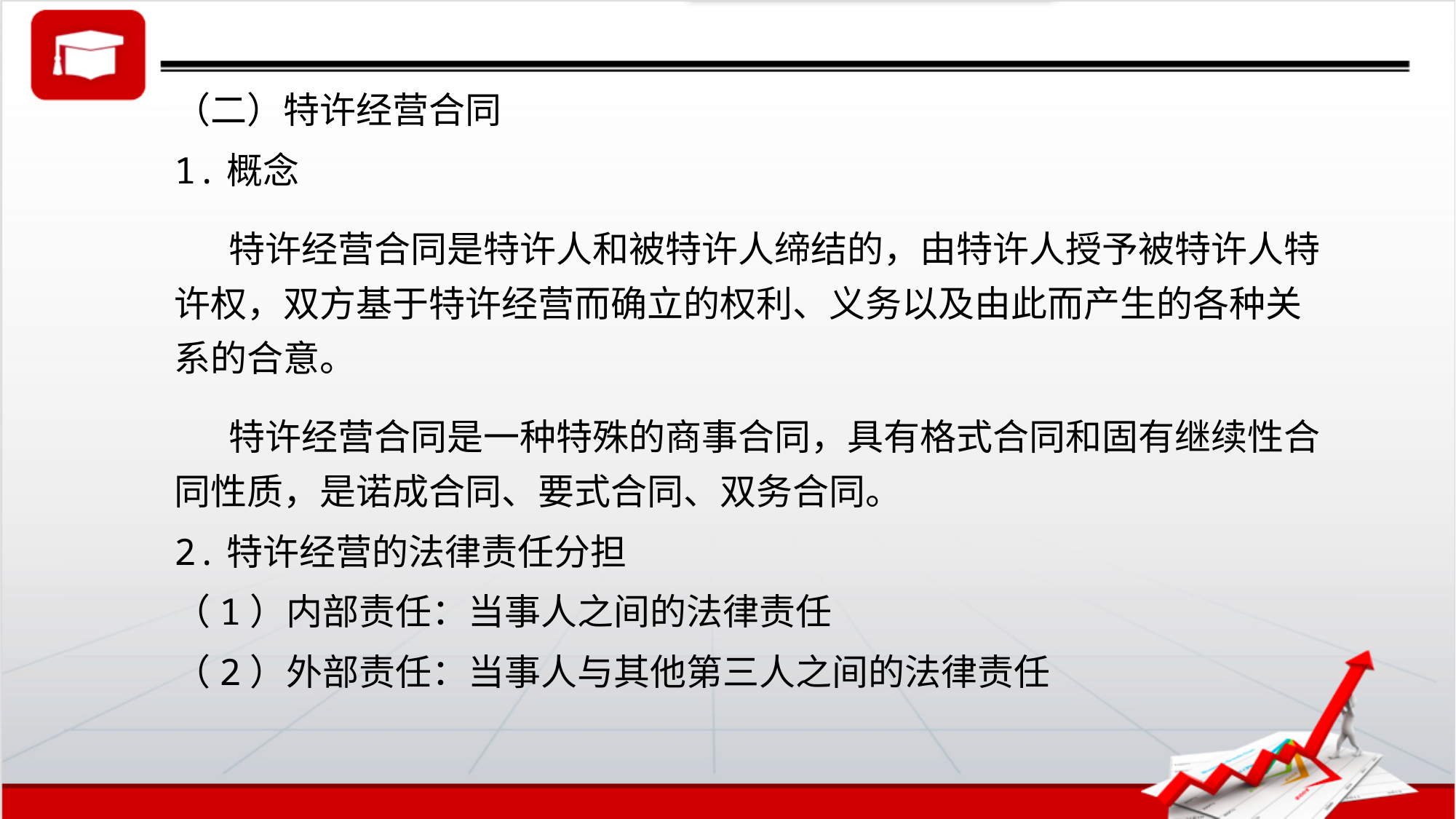

（二）特许经营合同
1.概念
特许经营合同是特许人和被特许人缔结的，由特许人授予被特许人特许权，双方基于特许经营而确立的权利、义务以及由此而产生的各种关系的合意。
特许经营合同是一种特殊的商事合同，具有格式合同和固有继续性合同性质，是诺成合同、要式合同、双务合同。
2.特许经营的法律责任分担
（1）内部责任：当事人之间的法律责任
（2）外部责任：当事人与其他第三人之间的法律责任